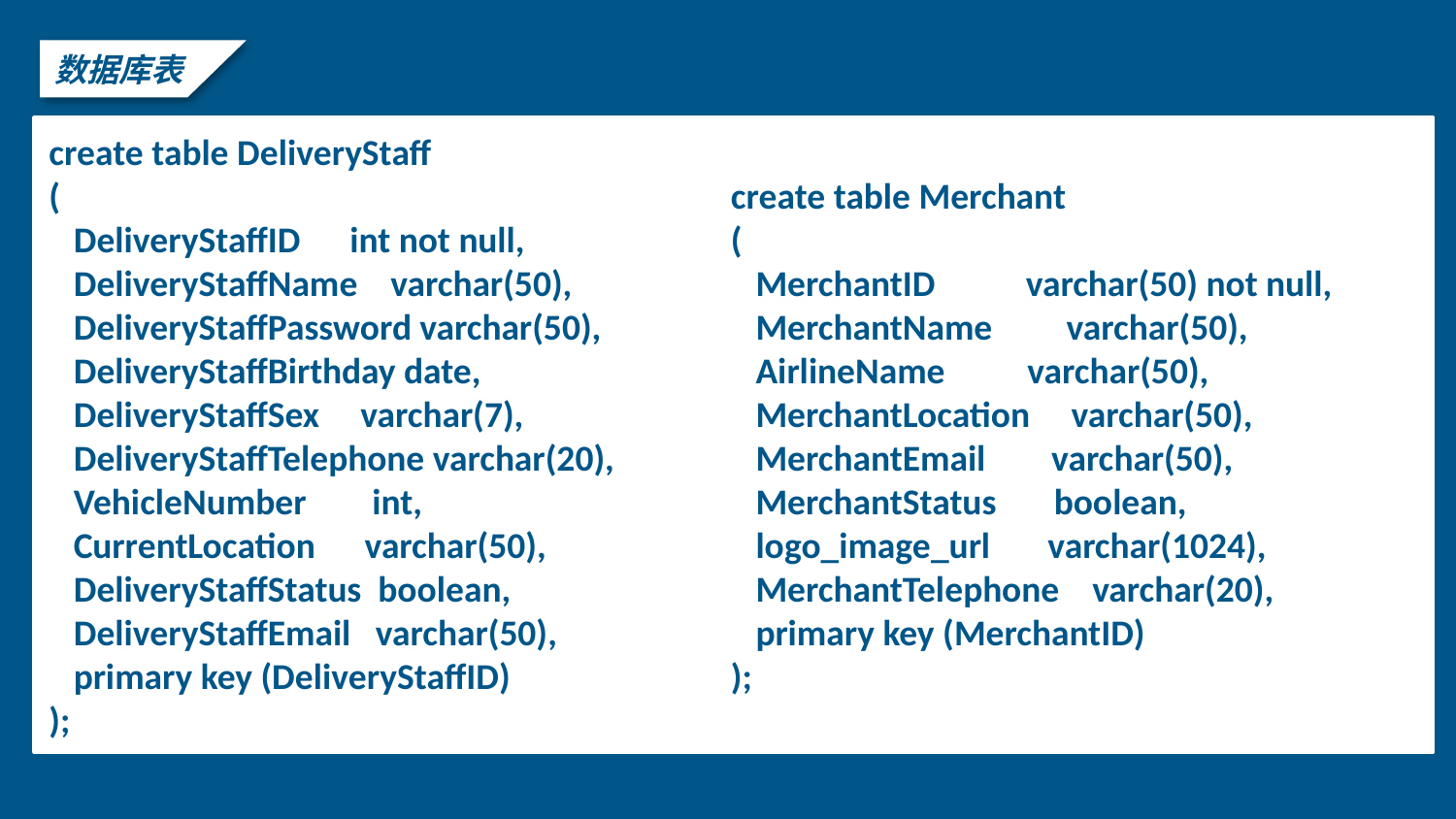

数据库表
create table Merchant
(
   MerchantID           varchar(50) not null,
   MerchantName         varchar(50),
   AirlineName          varchar(50),
   MerchantLocation     varchar(50),
   MerchantEmail        varchar(50),
   MerchantStatus       boolean,
   logo_image_url       varchar(1024),
   MerchantTelephone    varchar(20),
   primary key (MerchantID)
);
create table DeliveryStaff
(
   DeliveryStaffID      int not null,
   DeliveryStaffName    varchar(50),
   DeliveryStaffPassword varchar(50),
   DeliveryStaffBirthday date,
   DeliveryStaffSex     varchar(7),
   DeliveryStaffTelephone varchar(20),
   VehicleNumber        int,
   CurrentLocation      varchar(50),
   DeliveryStaffStatus  boolean,
   DeliveryStaffEmail   varchar(50),
   primary key (DeliveryStaffID)
);